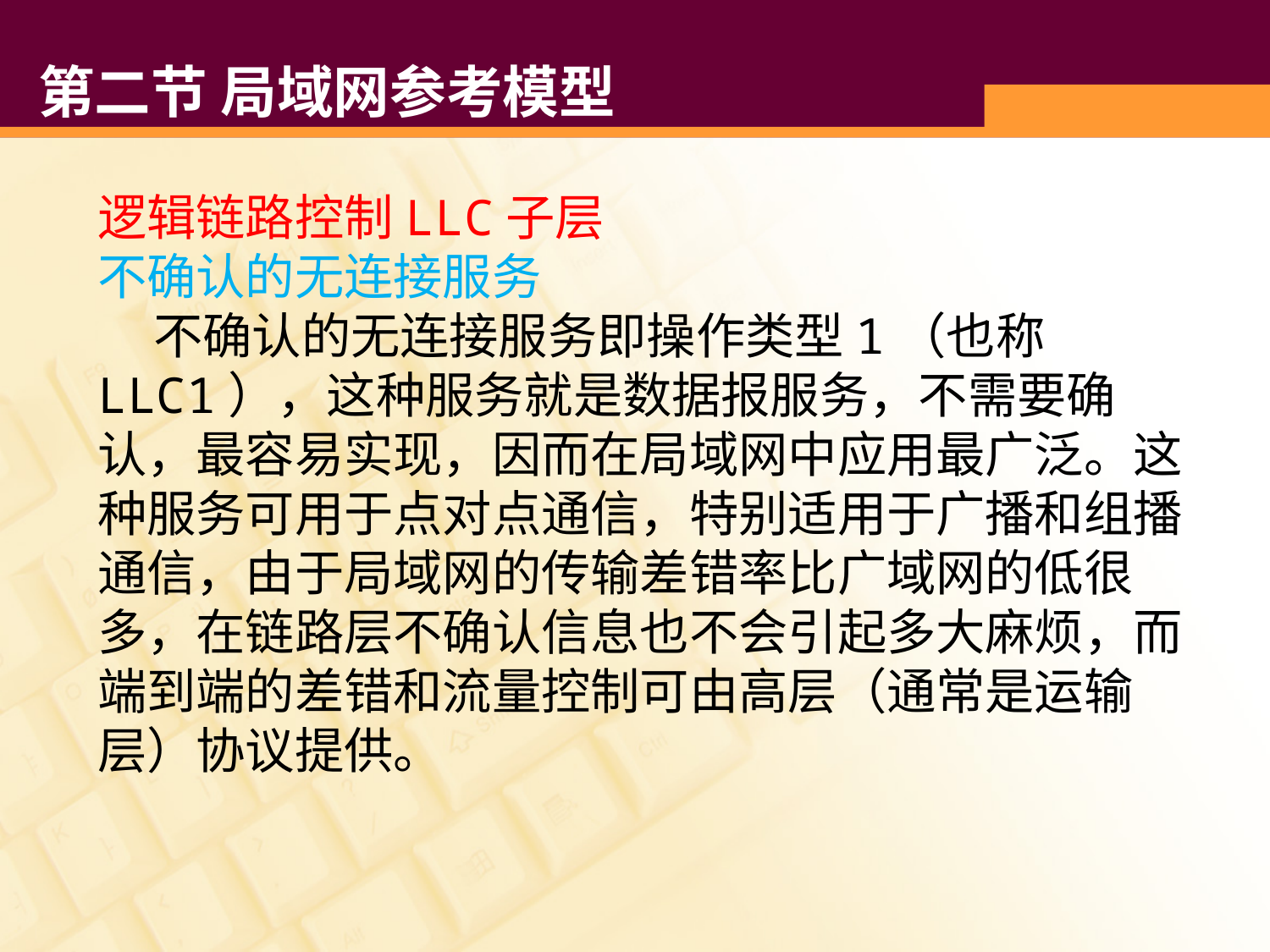

# 第二节 局域网参考模型
逻辑链路控制LLC子层
不确认的无连接服务
    不确认的无连接服务即操作类型1（也称LLC1），这种服务就是数据报服务，不需要确认，最容易实现，因而在局域网中应用最广泛。这种服务可用于点对点通信，特别适用于广播和组播通信，由于局域网的传输差错率比广域网的低很多，在链路层不确认信息也不会引起多大麻烦，而端到端的差错和流量控制可由高层（通常是运输层）协议提供。